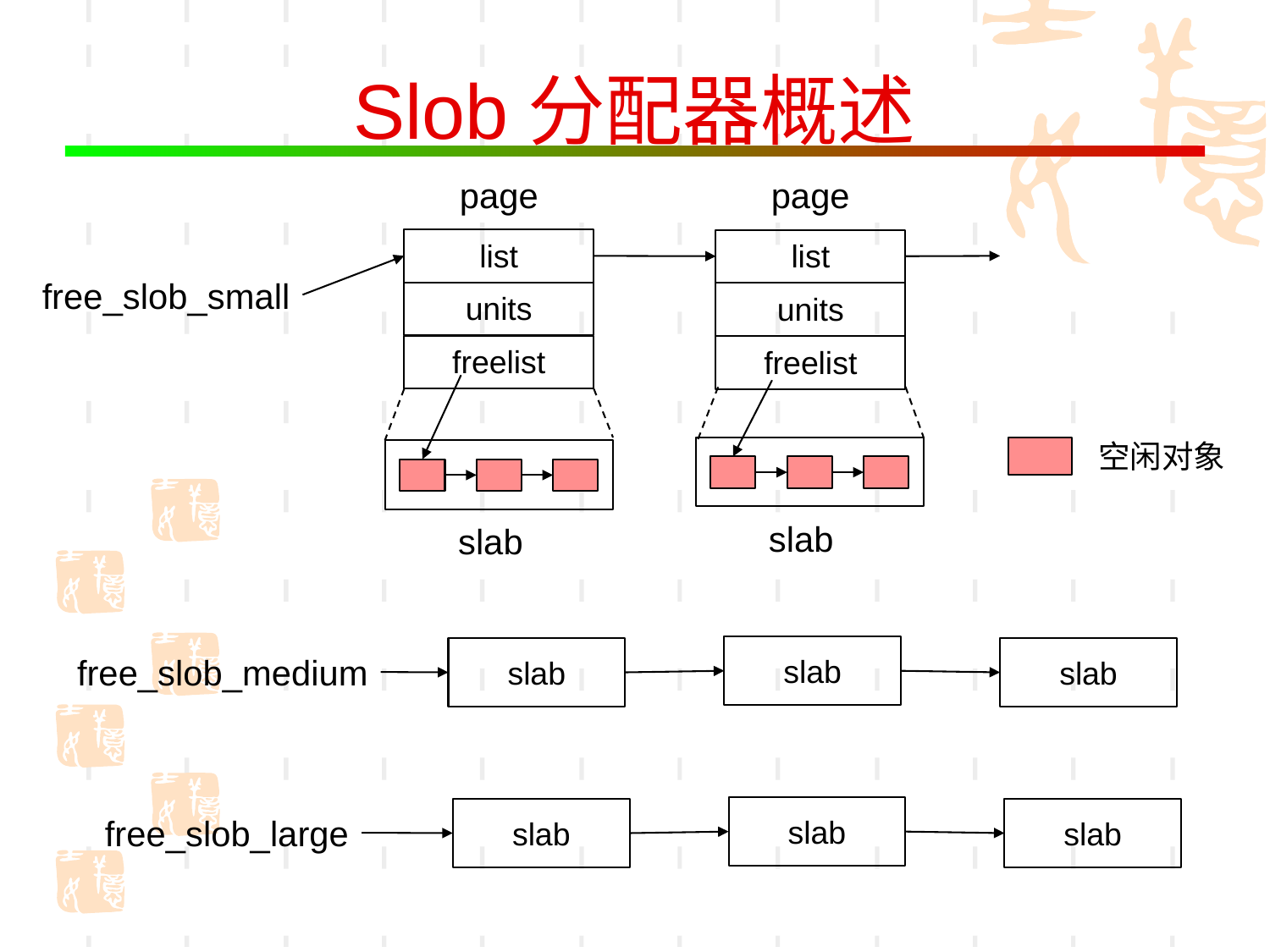

# Slob分配器概述
page
page
list
list
free_slob_small
units
units
freelist
freelist
空闲对象

slab
slab
slab
slab
slab
free_slob_medium
slab
slab
slab
free_slob_large